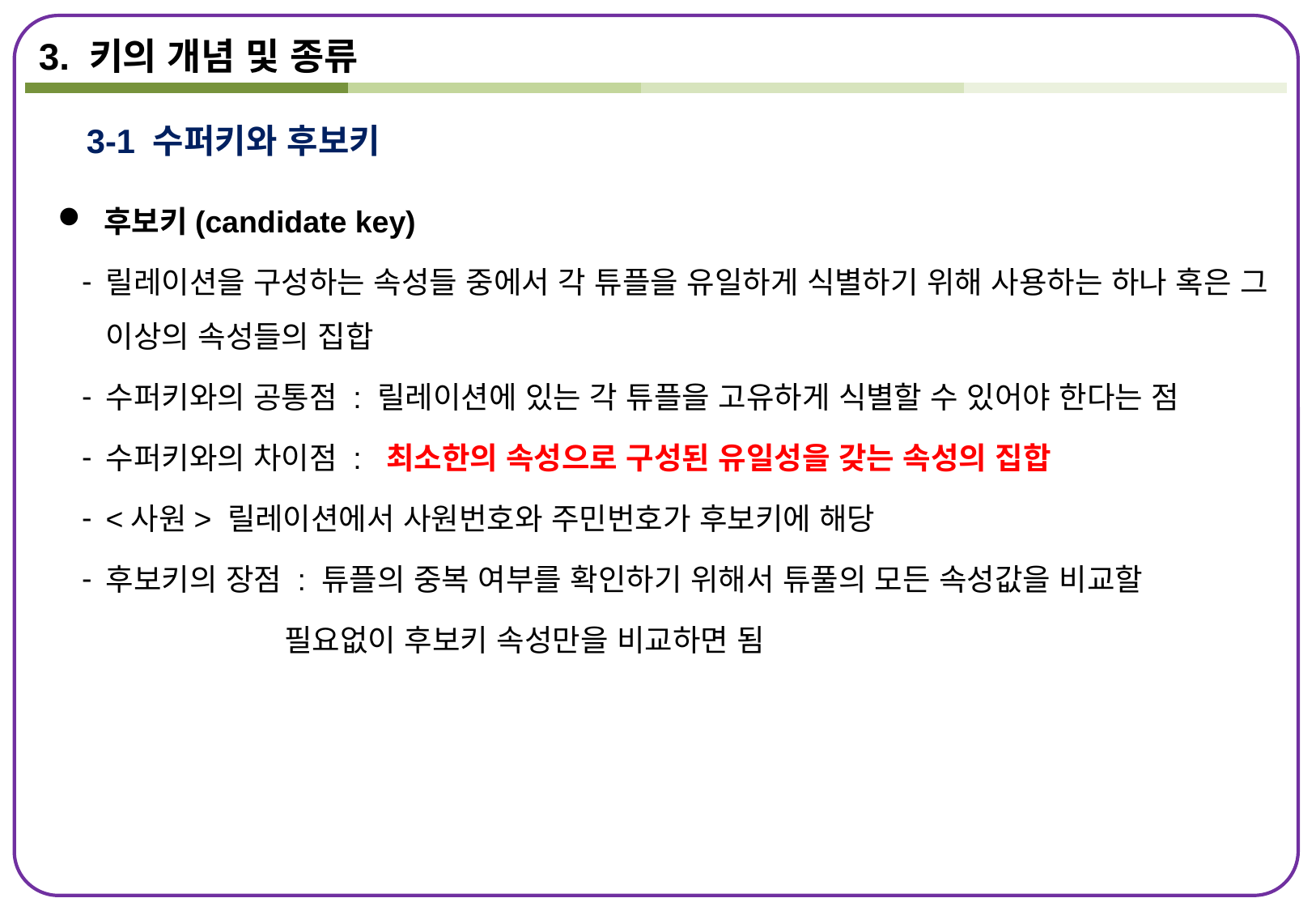

3. 키의 개념 및 종류
3-1 수퍼키와 후보키
 후보키(candidate key)
릴레이션을 구성하는 속성들 중에서 각 튜플을 유일하게 식별하기 위해 사용하는 하나 혹은 그 이상의 속성들의 집합
수퍼키와의 공통점 : 릴레이션에 있는 각 튜플을 고유하게 식별할 수 있어야 한다는 점
수퍼키와의 차이점 :  최소한의 속성으로 구성된 유일성을 갖는 속성의 집합
<사원> 릴레이션에서 사원번호와 주민번호가 후보키에 해당
후보키의 장점 : 튜플의 중복 여부를 확인하기 위해서 튜풀의 모든 속성값을 비교할
                       필요없이 후보키 속성만을 비교하면 됨